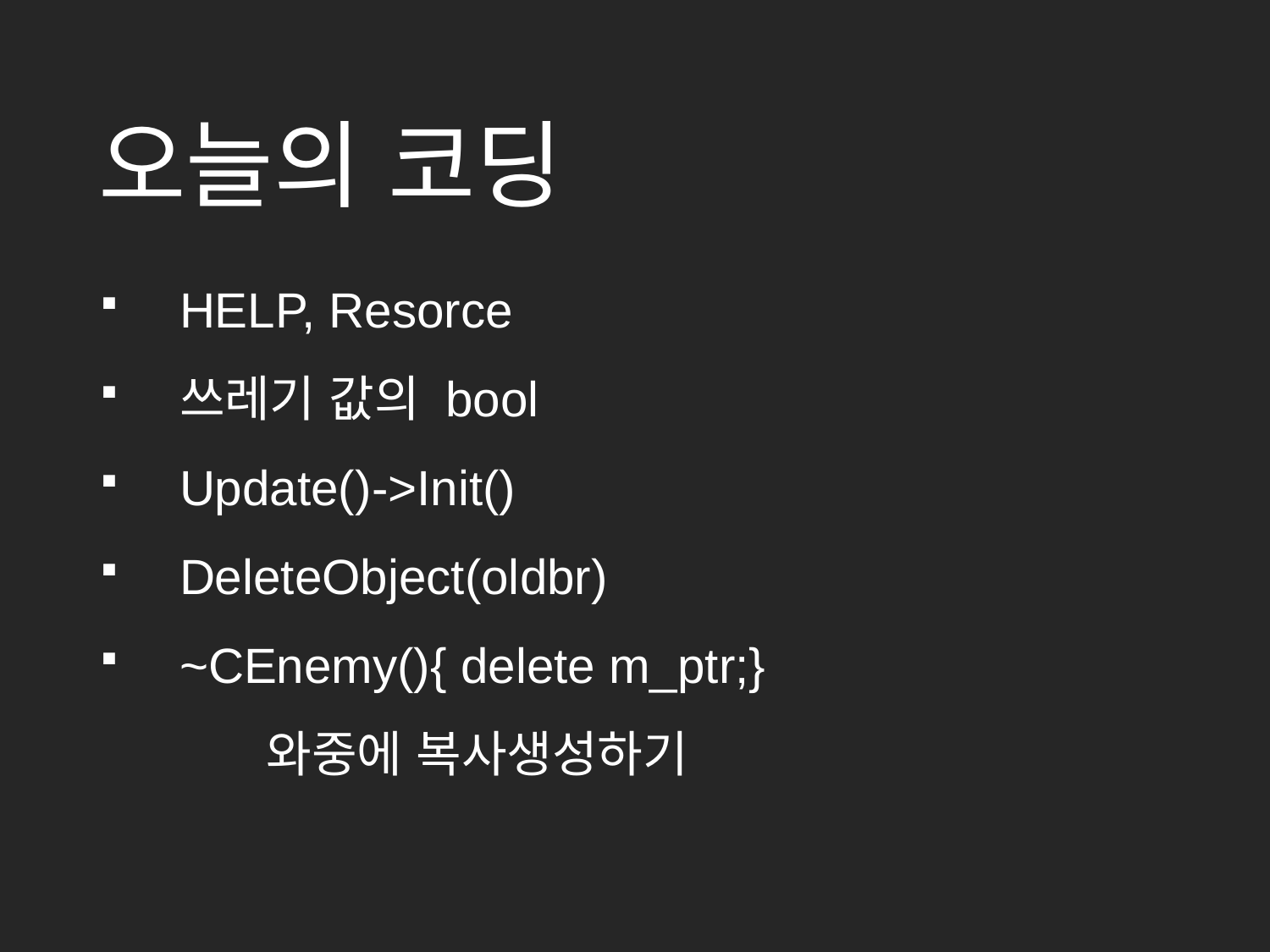

오늘의 코딩
HELP, Resorce
쓰레기 값의 bool
Update()->Init()
DeleteObject(oldbr)
~CEnemy(){ delete m_ptr;}
	  와중에 복사생성하기